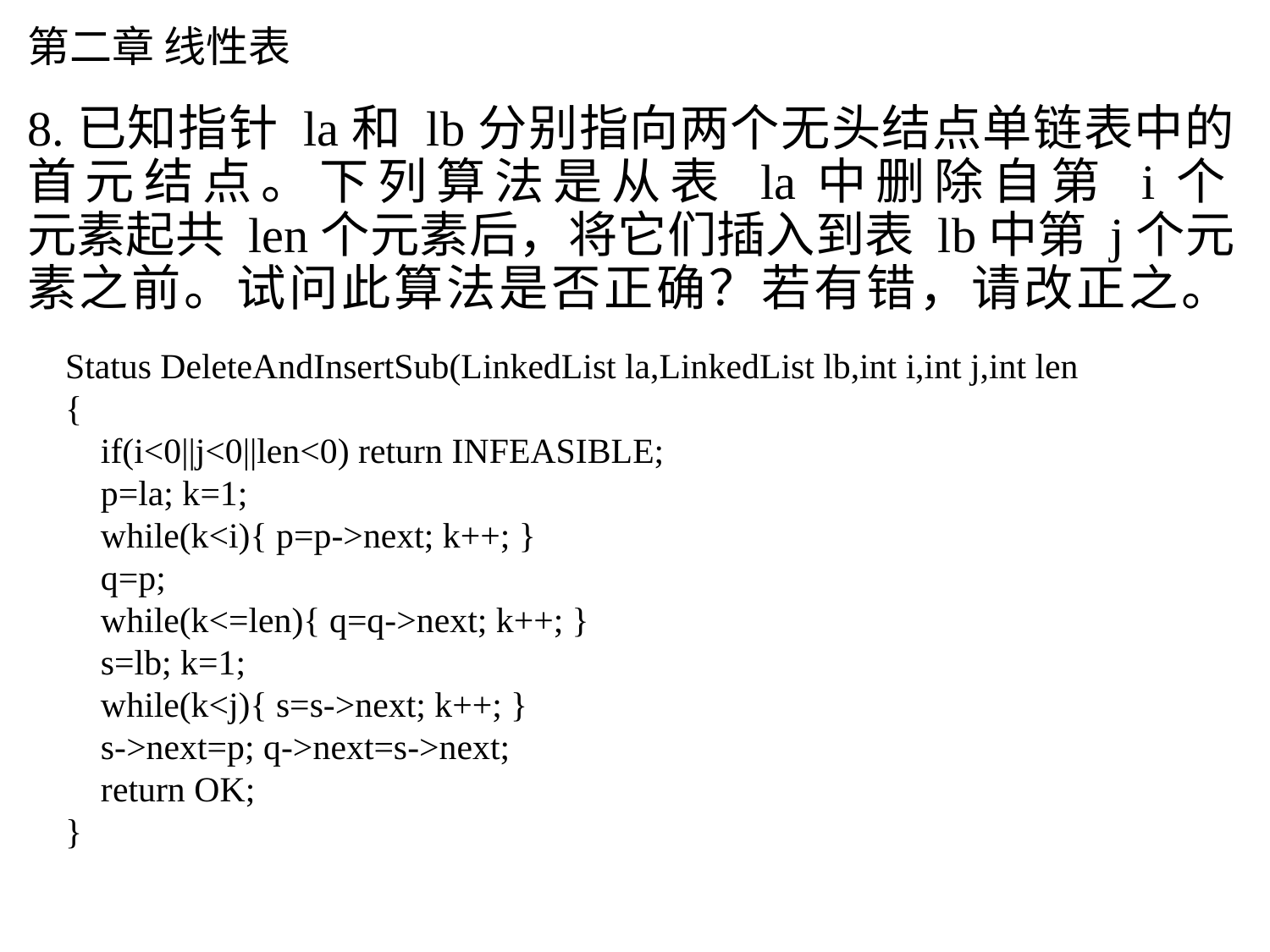

# 第二章 线性表
8.已知指针 la和 lb分别指向两个无头结点单链表中的首元结点。下列算法是从表 la中删除自第 i个
元素起共 len个元素后，将它们插入到表 lb中第 j个元素之前。试问此算法是否正确？若有错，请改正之。
Status DeleteAndInsertSub(LinkedList la,LinkedList lb,int i,int j,int len
{
    if(i<0||j<0||len<0) return INFEASIBLE;
    p=la; k=1;
    while(k<i){ p=p->next; k++; }
    q=p;
    while(k<=len){ q=q->next; k++; }
    s=lb; k=1;
    while(k<j){ s=s->next; k++; }
    s->next=p; q->next=s->next;
    return OK;
}